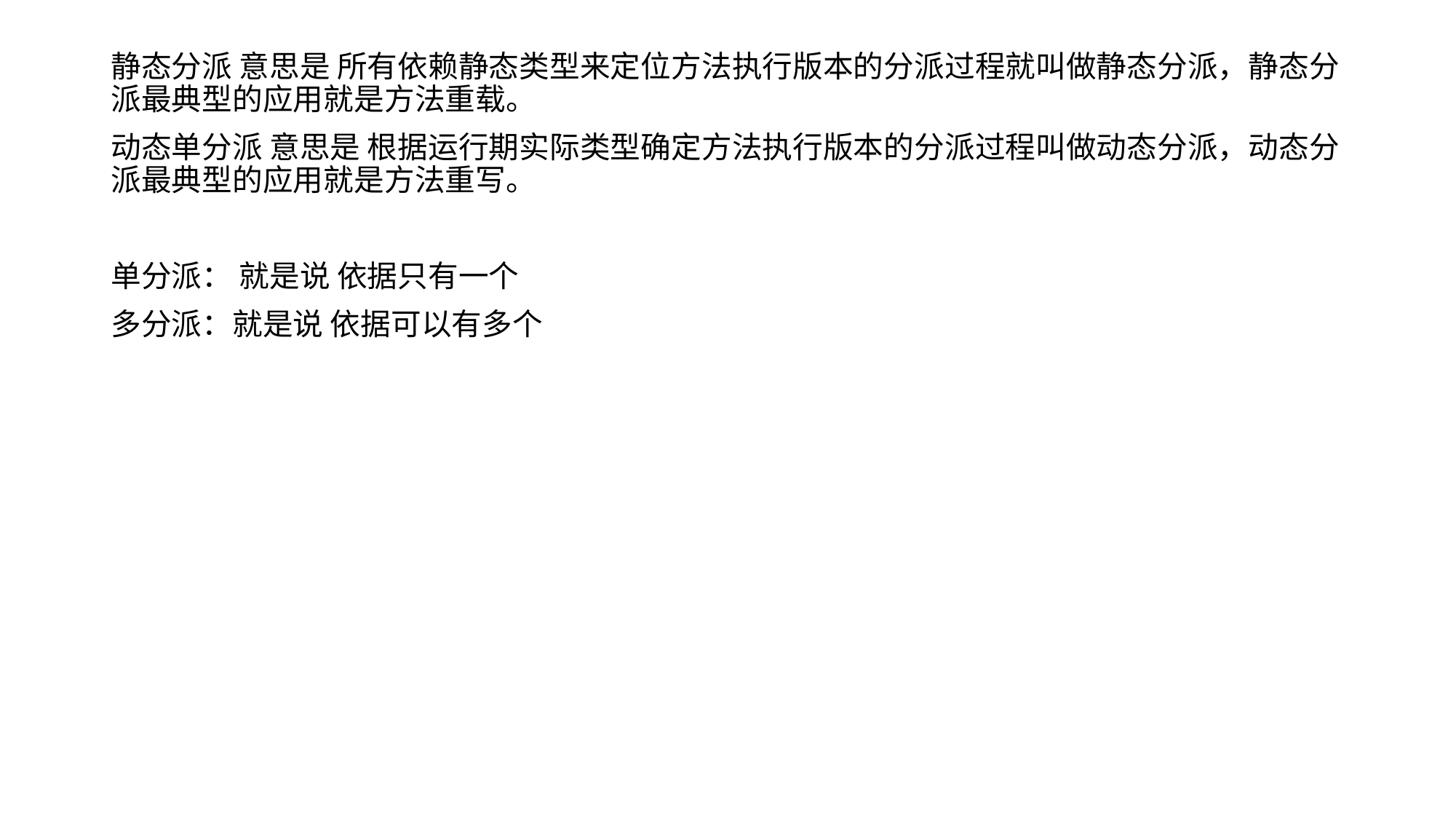

静态分派 意思是 所有依赖静态类型来定位方法执行版本的分派过程就叫做静态分派，静态分派最典型的应用就是方法重载。
动态单分派 意思是 根据运行期实际类型确定方法执行版本的分派过程叫做动态分派，动态分派最典型的应用就是方法重写。

单分派： 就是说 依据只有一个
多分派：就是说 依据可以有多个